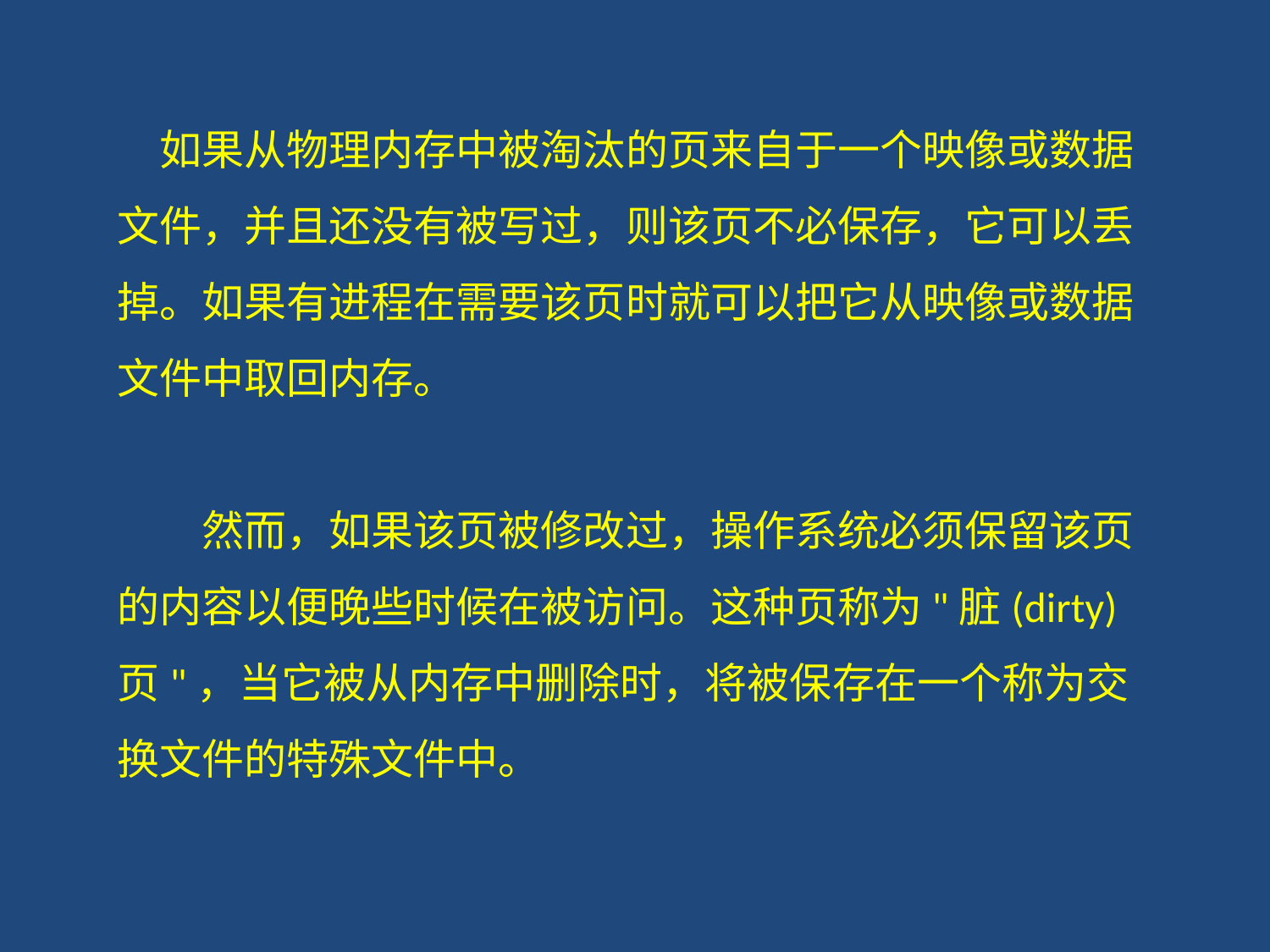

如果从物理内存中被淘汰的页来自于一个映像或数据文件，并且还没有被写过，则该页不必保存，它可以丢掉。如果有进程在需要该页时就可以把它从映像或数据文件中取回内存。

　　然而，如果该页被修改过，操作系统必须保留该页的内容以便晚些时候在被访问。这种页称为"脏(dirty)页"，当它被从内存中删除时，将被保存在一个称为交换文件的特殊文件中。